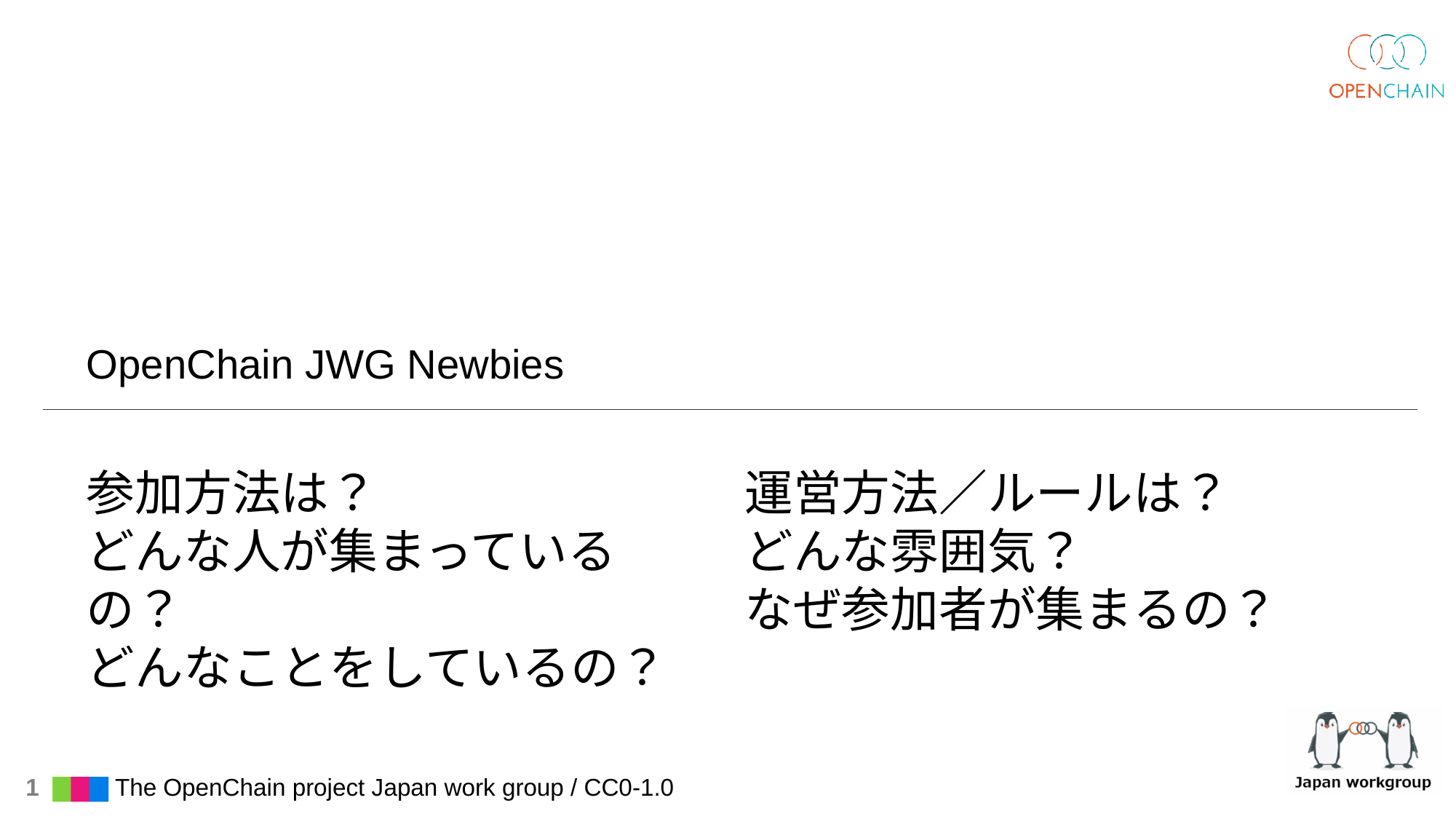

# OpenChain JWG Newbies

参加方法は？
どんな人が集まっているの？
どんなことをしているの？

運営方法／ルールは？
どんな雰囲気？
なぜ参加者が集まるの？